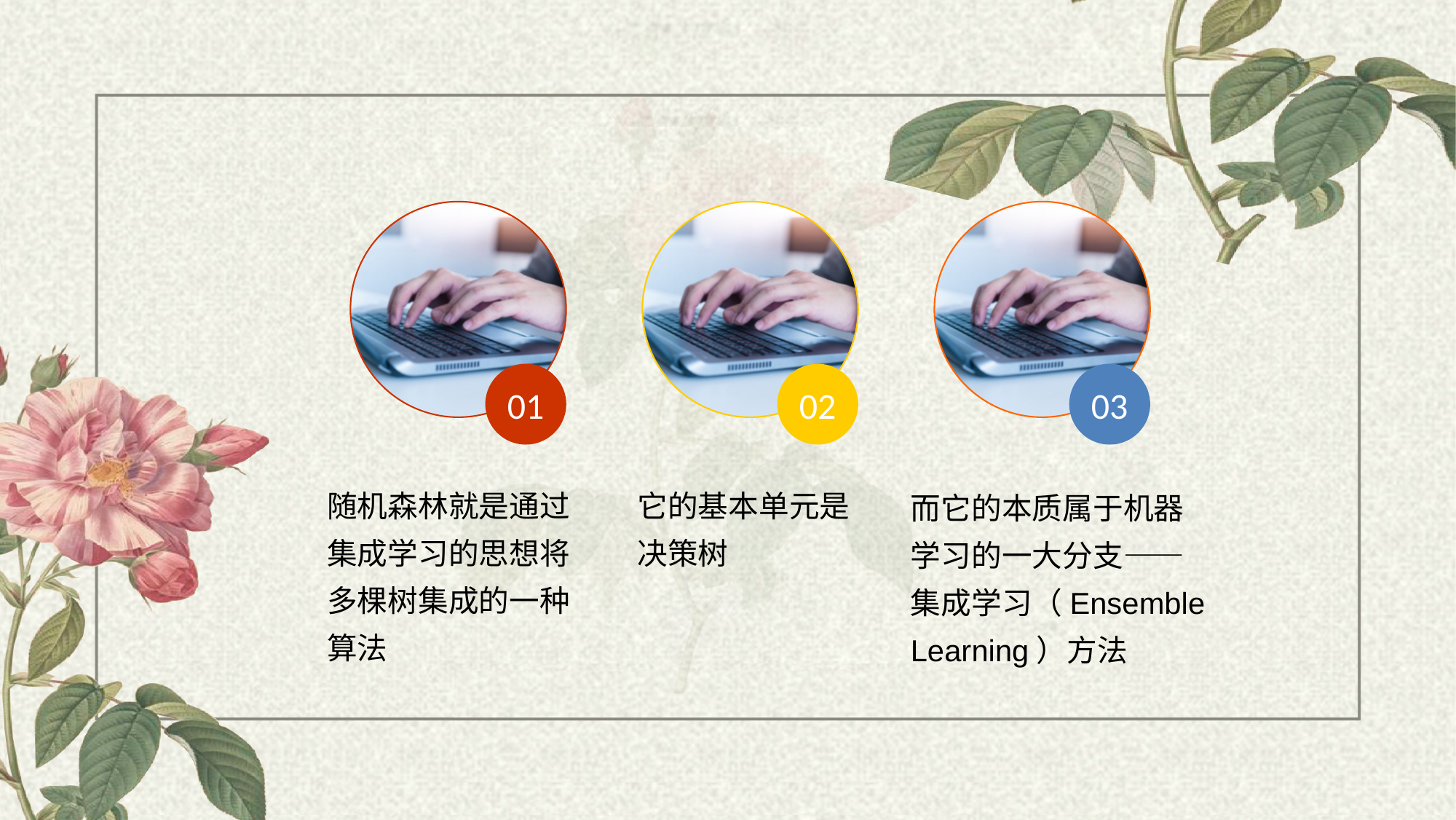

01
02
03
随机森林就是通过集成学习的思想将多棵树集成的一种算法
它的基本单元是决策树
而它的本质属于机器学习的一大分支——集成学习（Ensemble Learning）方法